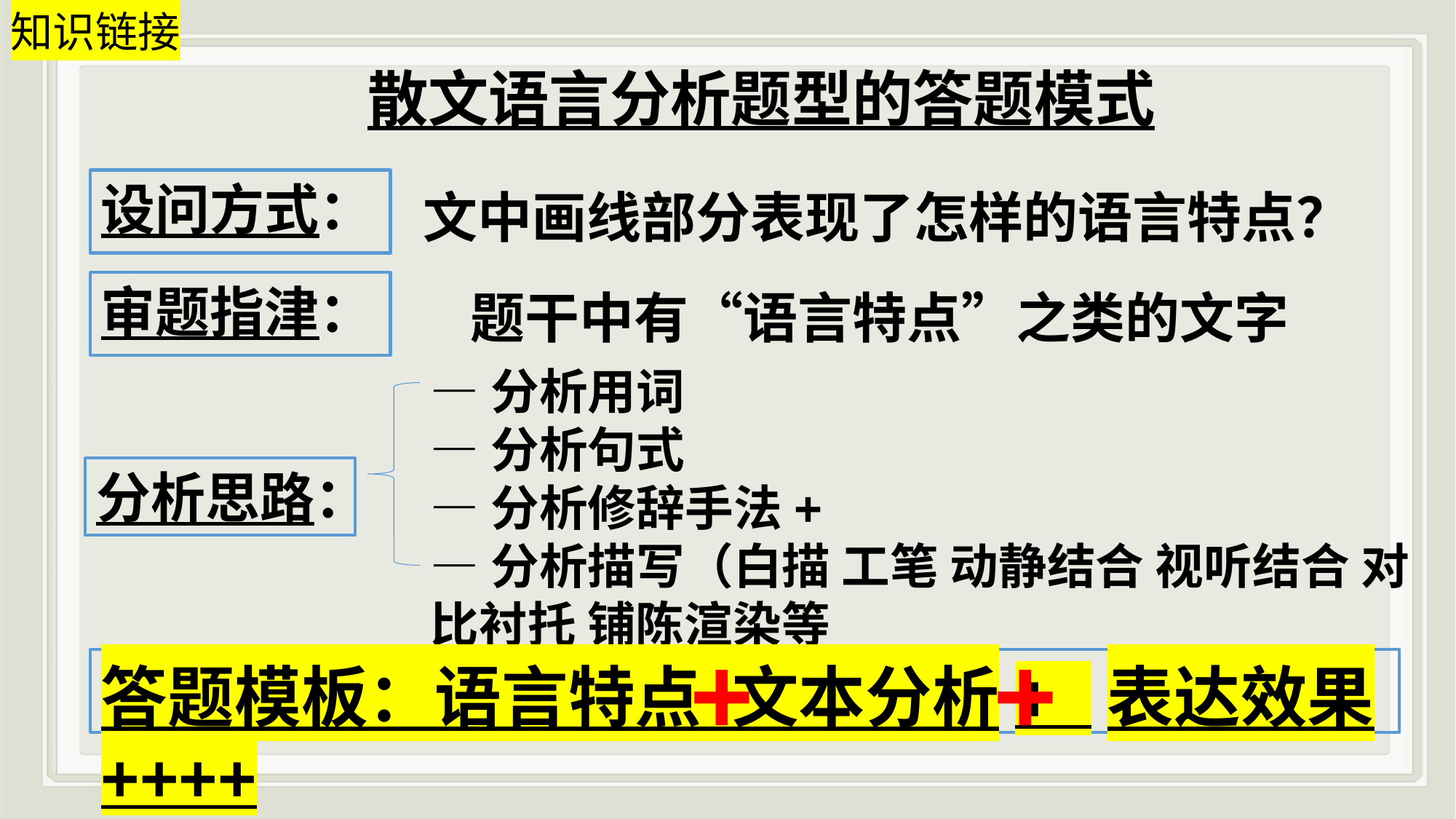

知识链接
散文语言分析题型的答题模式

设问方式：

文中画线部分表现了怎样的语言特点？

审题指津：
题干中有“语言特点”之类的文字
—分析用词
—分析句式
—分析修辞手法+
—分析描写（白描 工笔 动静结合 视听结合 对比衬托 铺陈渲染等

分析思路：

+
+
答题模板：语言特点  文本分析+  表达效果++++